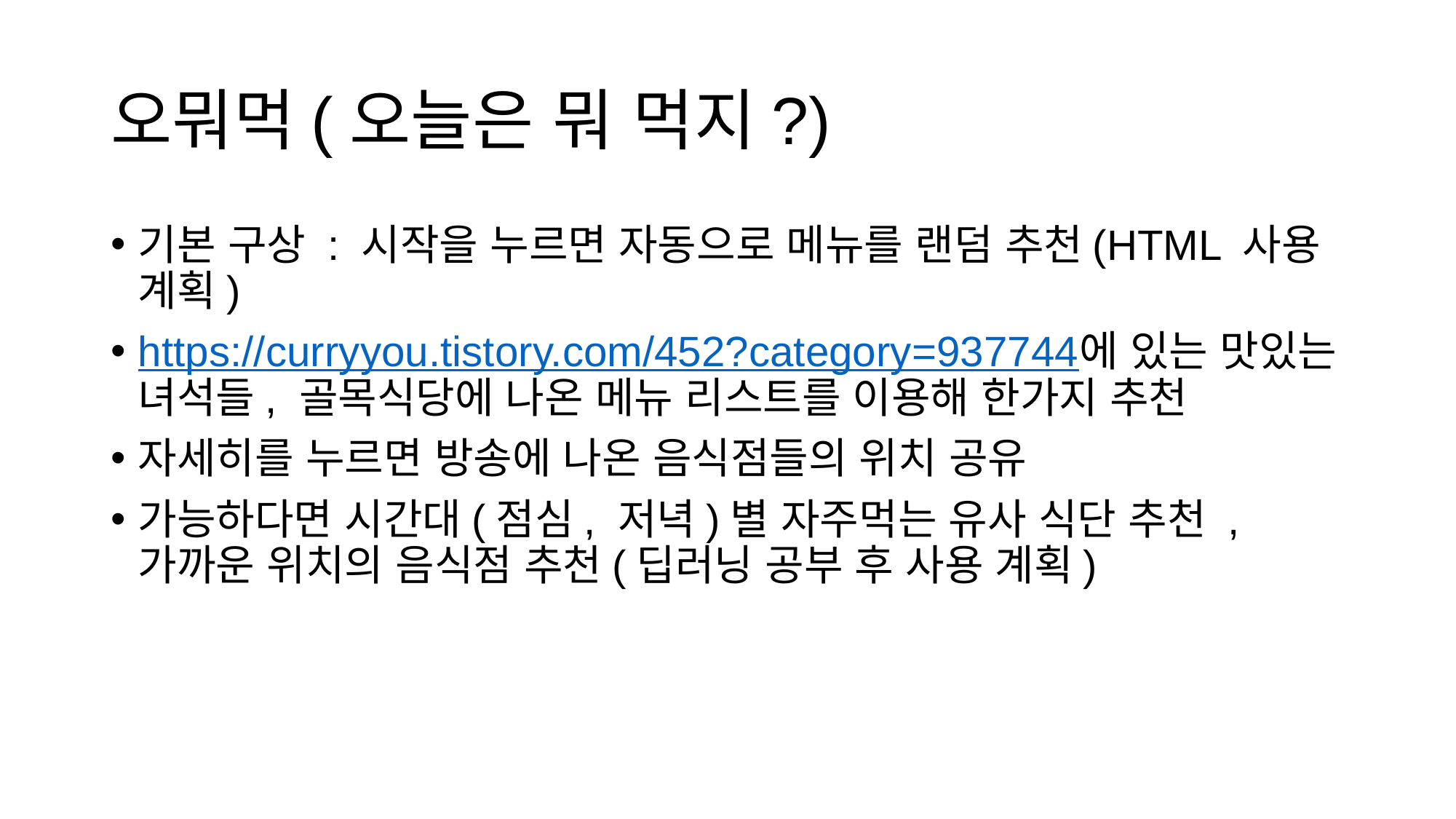

# 오뭐먹(오늘은 뭐 먹지?)
기본 구상 : 시작을 누르면 자동으로 메뉴를 랜덤 추천(HTML 사용 계획)
https://curryyou.tistory.com/452?category=937744에 있는 맛있는 녀석들, 골목식당에 나온 메뉴 리스트를 이용해 한가지 추천
자세히를 누르면 방송에 나온 음식점들의 위치 공유
가능하다면 시간대(점심, 저녁)별 자주먹는 유사 식단 추천 , 가까운 위치의 음식점 추천(딥러닝 공부 후 사용 계획)